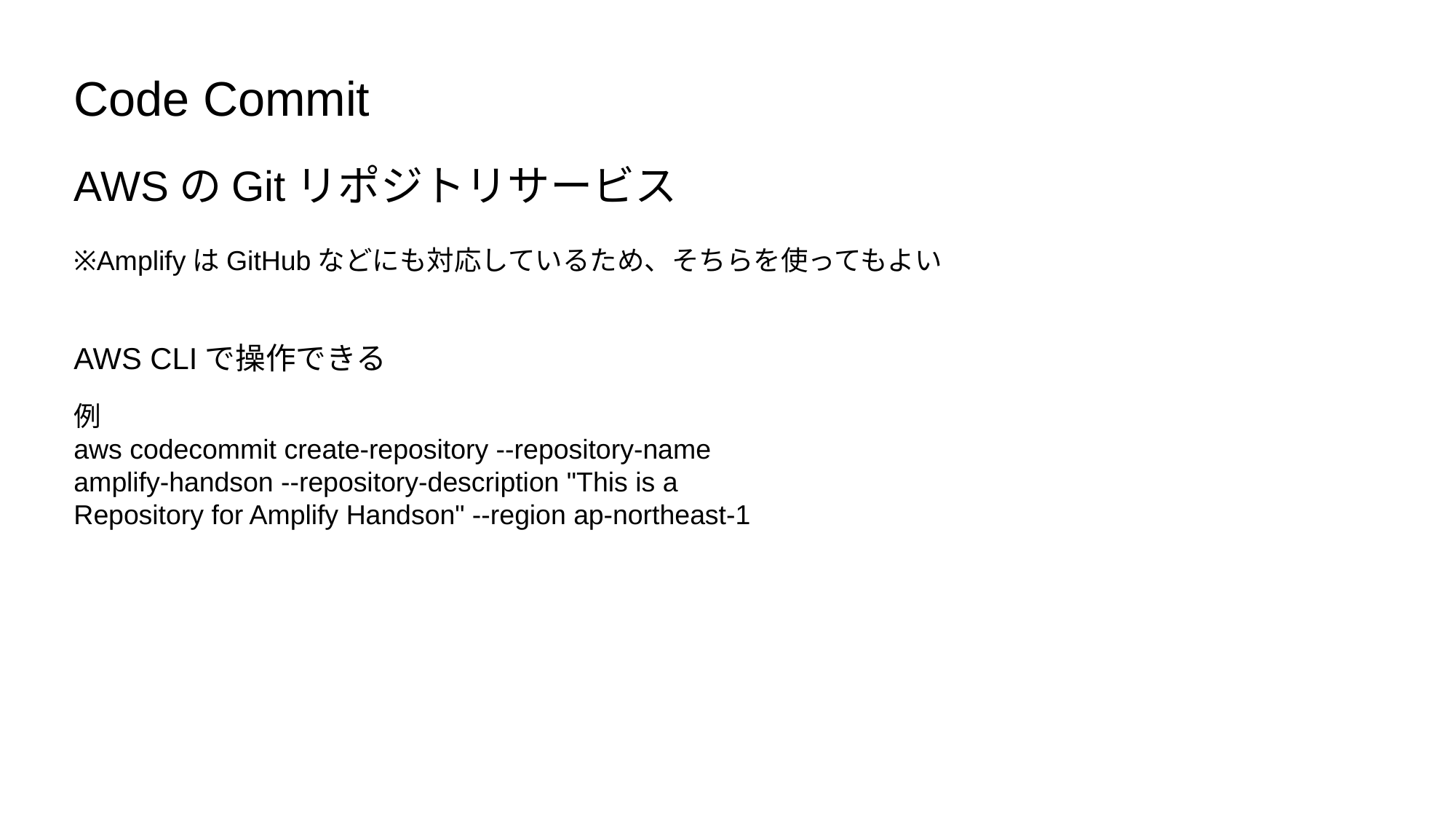

Code Commit
AWSのGitリポジトリサービス
※AmplifyはGitHubなどにも対応しているため、そちらを使ってもよい
AWS CLIで操作できる
例
aws codecommit create-repository --repository-name amplify-handson --repository-description "This is a Repository for Amplify Handson" --region ap-northeast-1